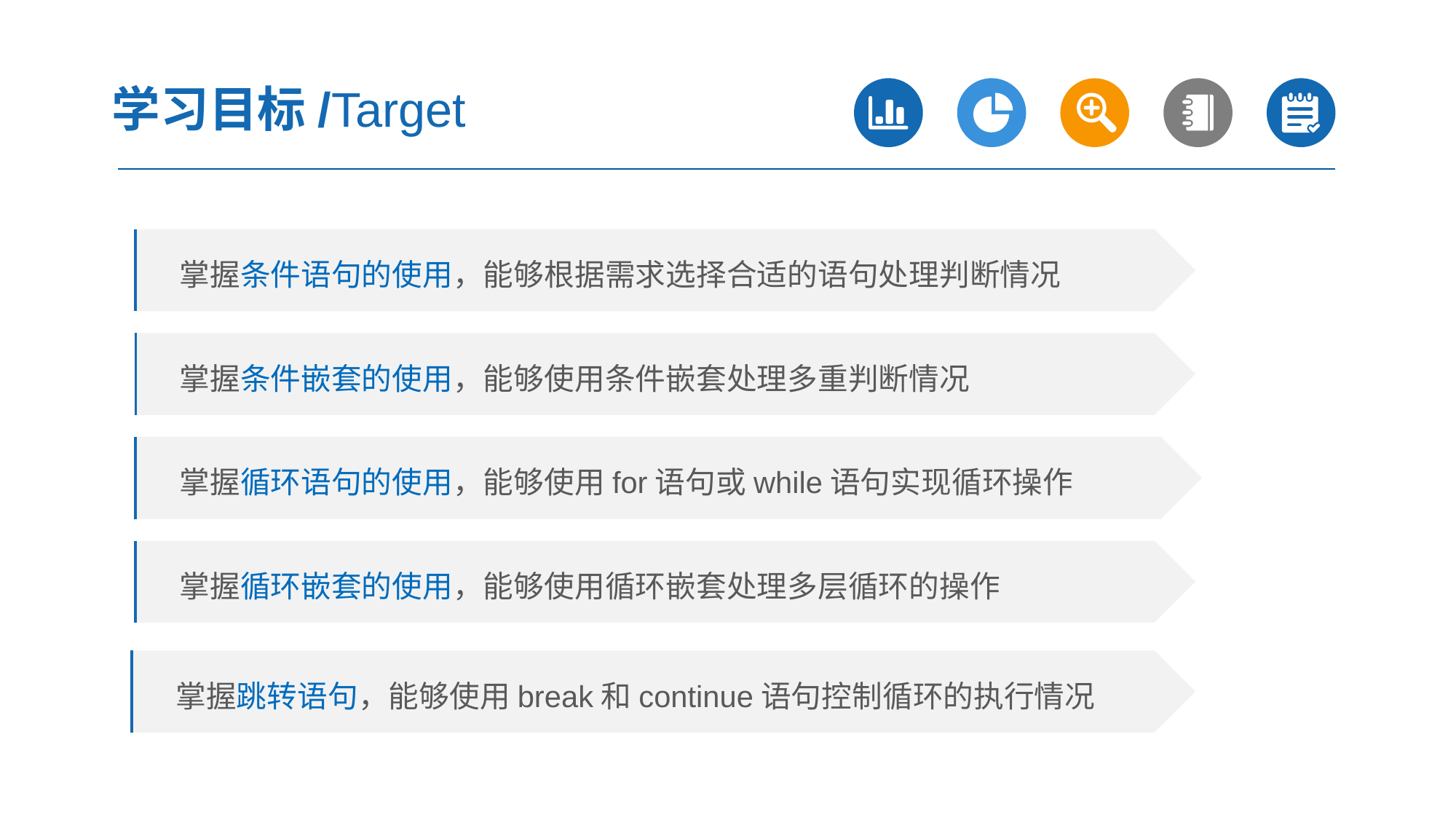

学习目标/Target
    掌握条件语句的使用，能够根据需求选择合适的语句处理判断情况

    掌握条件嵌套的使用，能够使用条件嵌套处理多重判断情况

    掌握循环语句的使用，能够使用for语句或while语句实现循环操作

    掌握循环嵌套的使用，能够使用循环嵌套处理多层循环的操作

    掌握跳转语句，能够使用break和continue语句控制循环的执行情况